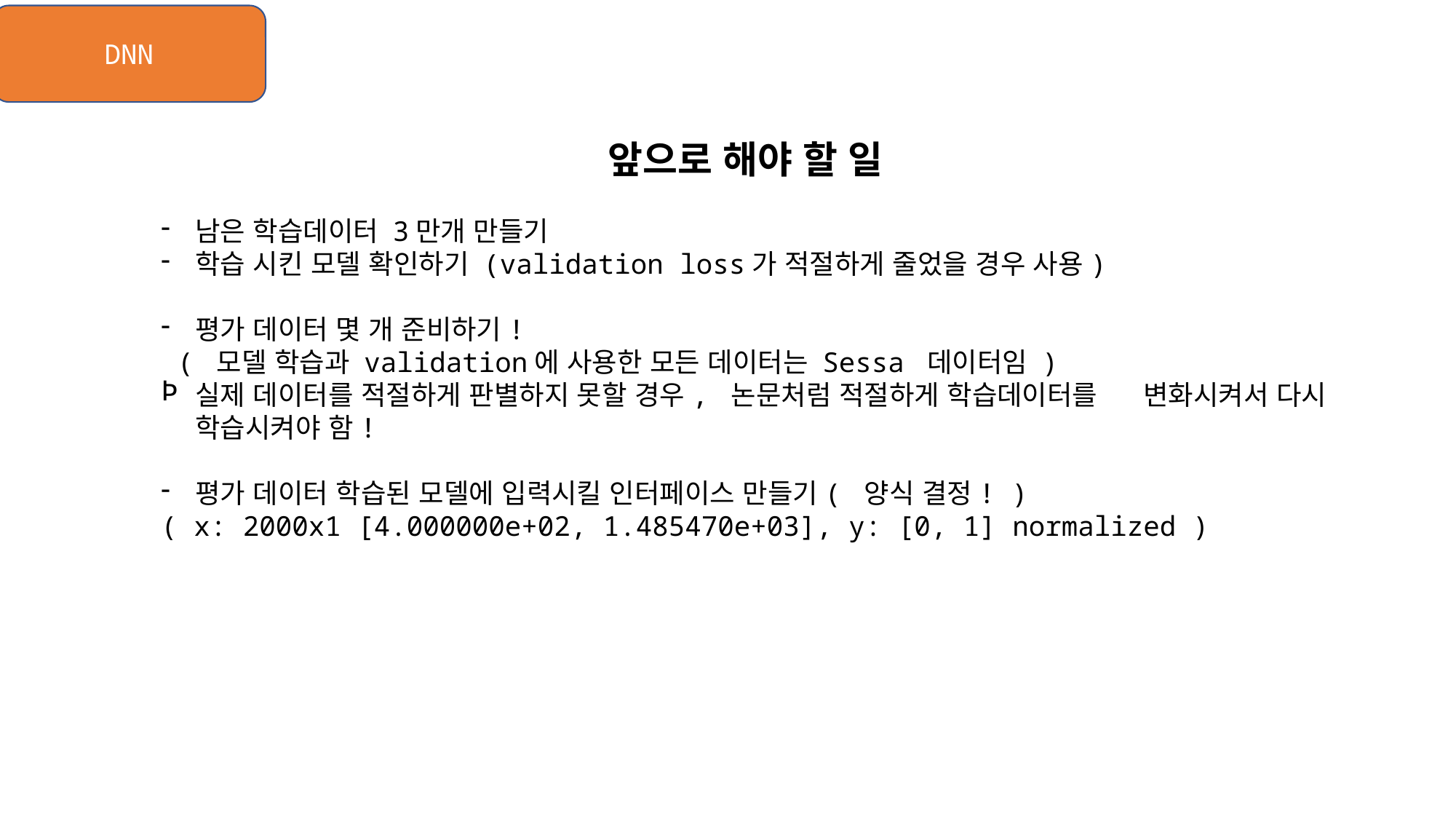

DNN
앞으로 해야 할 일

남은 학습데이터 3만개 만들기
학습 시킨 모델 확인하기 (validation loss가 적절하게 줄었을 경우 사용)

평가 데이터 몇 개 준비하기!
 ( 모델 학습과 validation에 사용한 모든 데이터는 Sessa 데이터임 )
실제 데이터를 적절하게 판별하지 못할 경우, 논문처럼 적절하게 학습데이터를      변화시켜서 다시 학습시켜야 함!

평가 데이터 학습된 모델에 입력시킬 인터페이스 만들기( 양식 결정! )
( x: 2000x1 [4.000000e+02, 1.485470e+03], y: [0, 1] normalized )